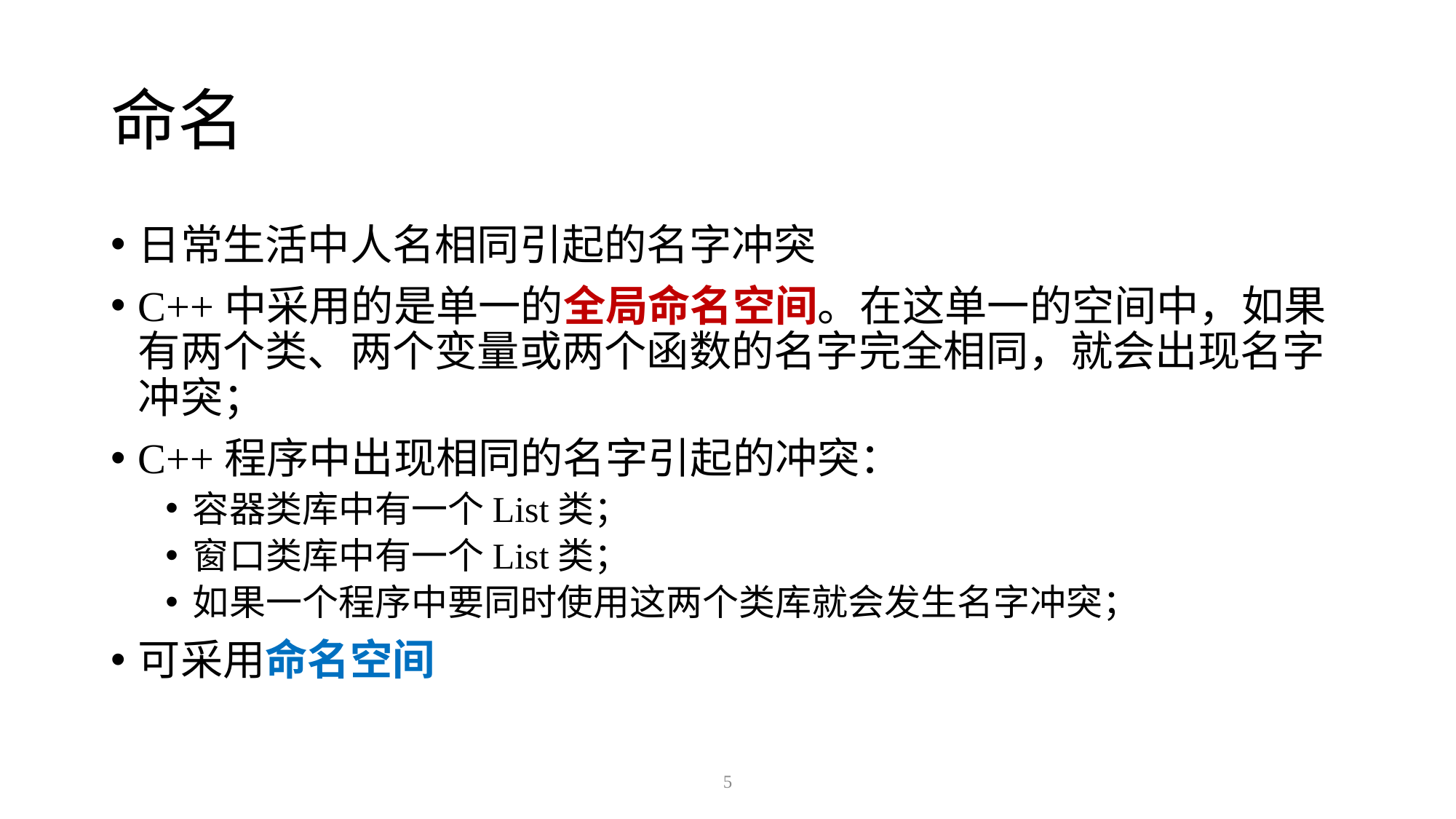

# 命名
日常生活中人名相同引起的名字冲突
C++中采用的是单一的全局命名空间。在这单一的空间中，如果有两个类、两个变量或两个函数的名字完全相同，就会出现名字冲突；
C++程序中出现相同的名字引起的冲突：
容器类库中有一个List类；
窗口类库中有一个List类；
如果一个程序中要同时使用这两个类库就会发生名字冲突；
可采用命名空间
5